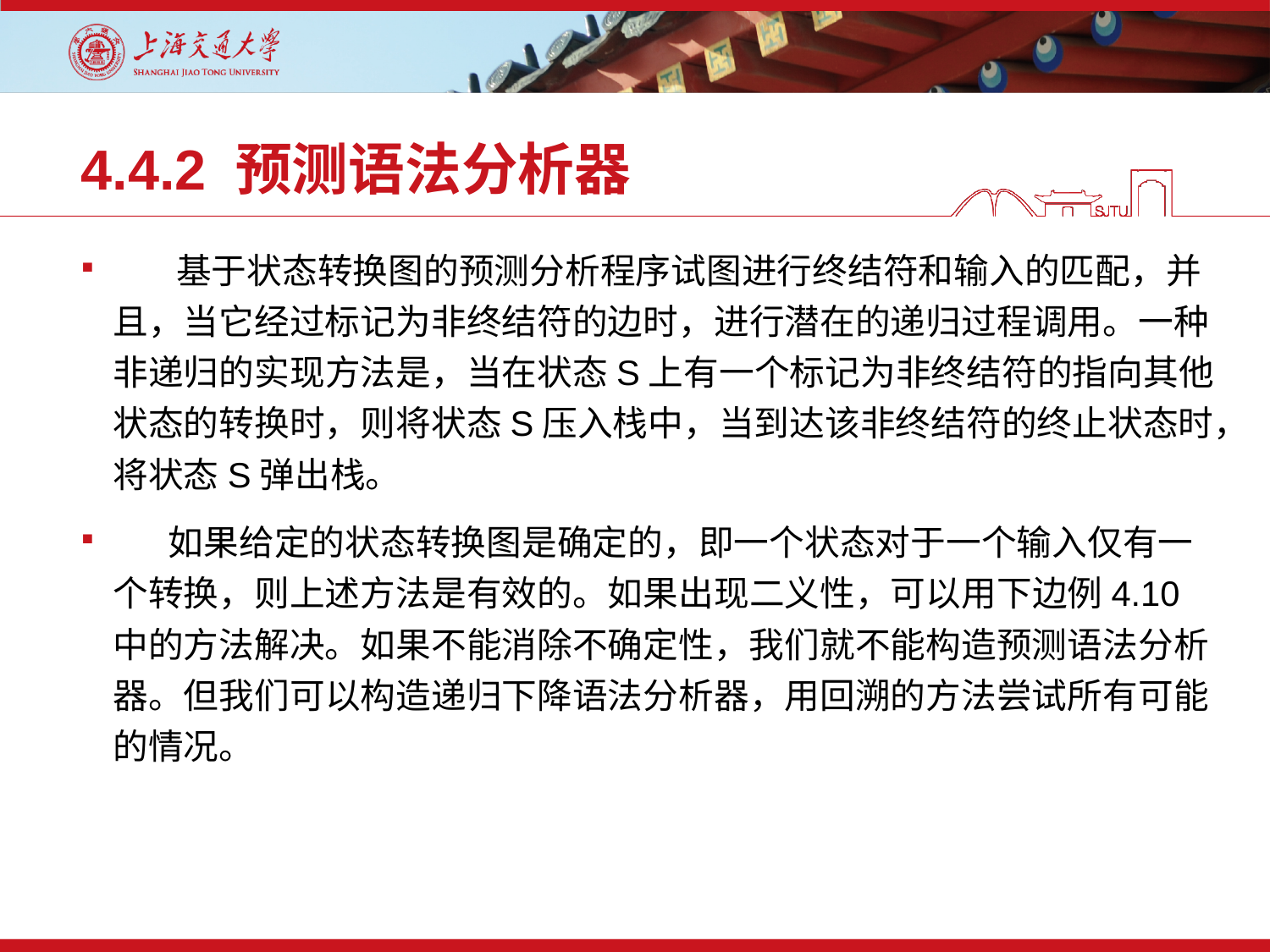

# 4.4.2 预测语法分析器
       基于状态转换图的预测分析程序试图进行终结符和输入的匹配，并且，当它经过标记为非终结符的边时，进行潜在的递归过程调用。一种非递归的实现方法是，当在状态S上有一个标记为非终结符的指向其他状态的转换时，则将状态S压入栈中，当到达该非终结符的终止状态时，将状态S弹出栈。
      如果给定的状态转换图是确定的，即一个状态对于一个输入仅有一个转换，则上述方法是有效的。如果出现二义性，可以用下边例4.10中的方法解决。如果不能消除不确定性，我们就不能构造预测语法分析器。但我们可以构造递归下降语法分析器，用回溯的方法尝试所有可能的情况。